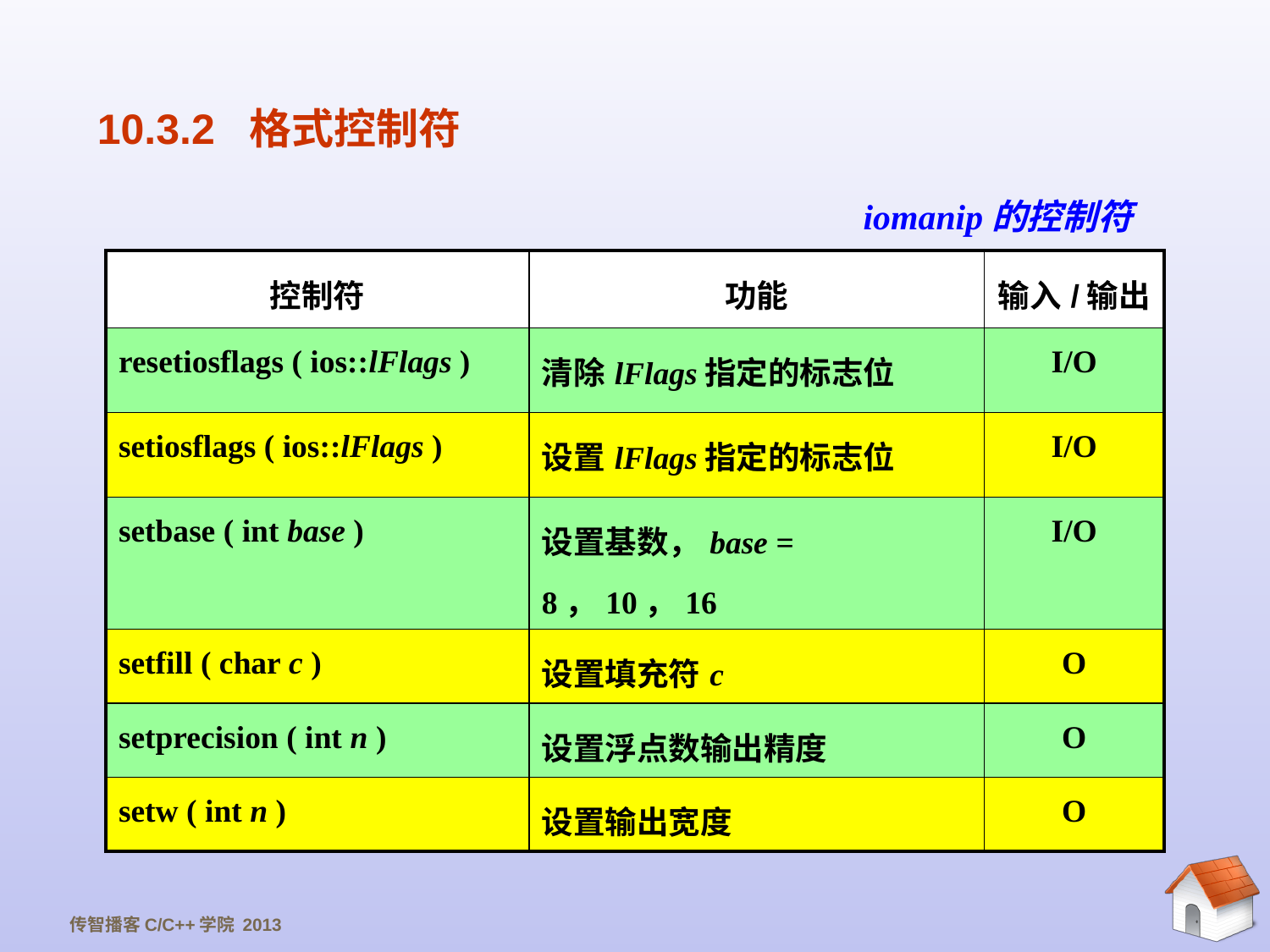

10.3.2  格式控制符
iomanip的控制符
| 控制符 | 功能 | 输入/输出 |
| --- | --- | --- |
| resetiosflags ( ios::lFlags ) | 清除lFlags指定的标志位 | I/O |
| setiosflags ( ios::lFlags ) | 设置lFlags指定的标志位 | I/O |
| setbase ( int base ) | 设置基数，base = 8，10，16 | I/O |
| setfill ( char c ) | 设置填充符c | O |
| setprecision ( int n ) | 设置浮点数输出精度 | O |
| setw ( int n ) | 设置输出宽度 | O |